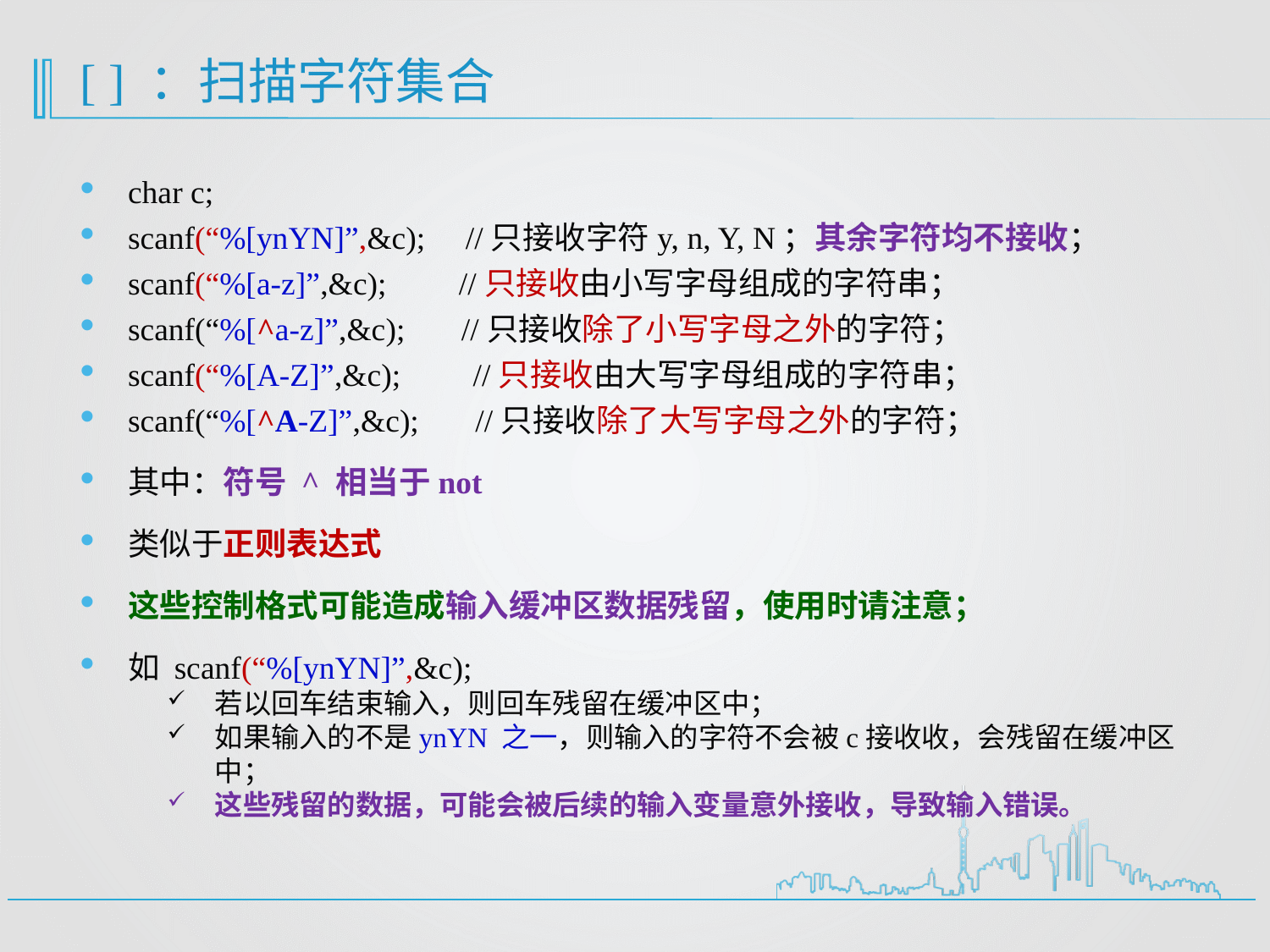

# [ ] ：扫描字符集合
char c;
scanf(“%[ynYN]”,&c);     //只接收字符y, n, Y, N；其余字符均不接收；
scanf(“%[a-z]”,&c);         //只接收由小写字母组成的字符串；
scanf(“%[^a-z]”,&c);       //只接收除了小写字母之外的字符；
scanf(“%[A-Z]”,&c);         //只接收由大写字母组成的字符串；
scanf(“%[^A-Z]”,&c);       //只接收除了大写字母之外的字符；
其中：符号 ^ 相当于not
类似于正则表达式
这些控制格式可能造成输入缓冲区数据残留，使用时请注意；
如 scanf(“%[ynYN]”,&c);
若以回车结束输入，则回车残留在缓冲区中；
如果输入的不是ynYN 之一，则输入的字符不会被c接收收，会残留在缓冲区中；
这些残留的数据，可能会被后续的输入变量意外接收，导致输入错误。